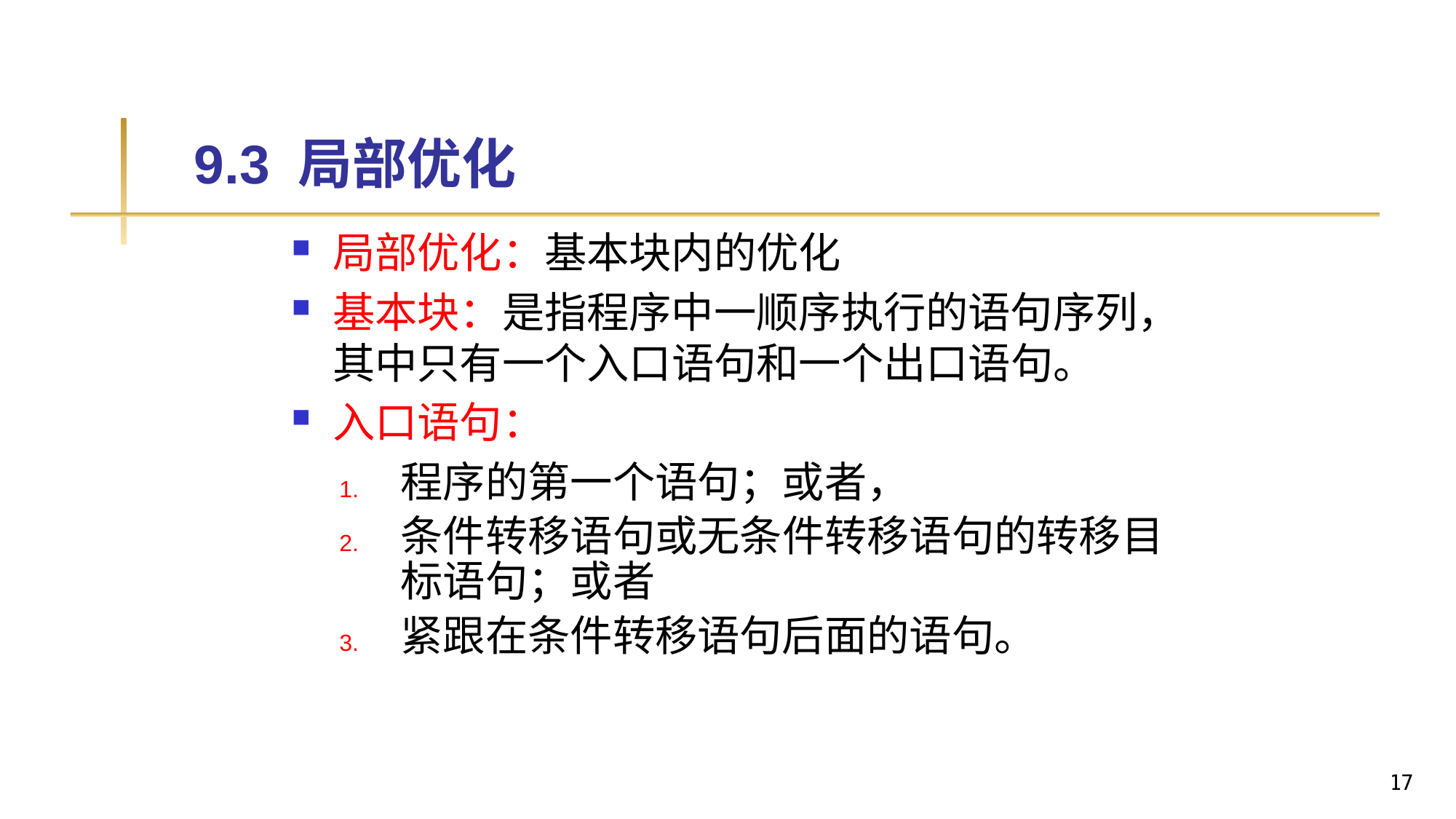

# 9.3 局部优化
局部优化：基本块内的优化
基本块：是指程序中一顺序执行的语句序列，其中只有一个入口语句和一个出口语句。
入口语句：
程序的第一个语句；或者，
条件转移语句或无条件转移语句的转移目标语句；或者
紧跟在条件转移语句后面的语句。

17